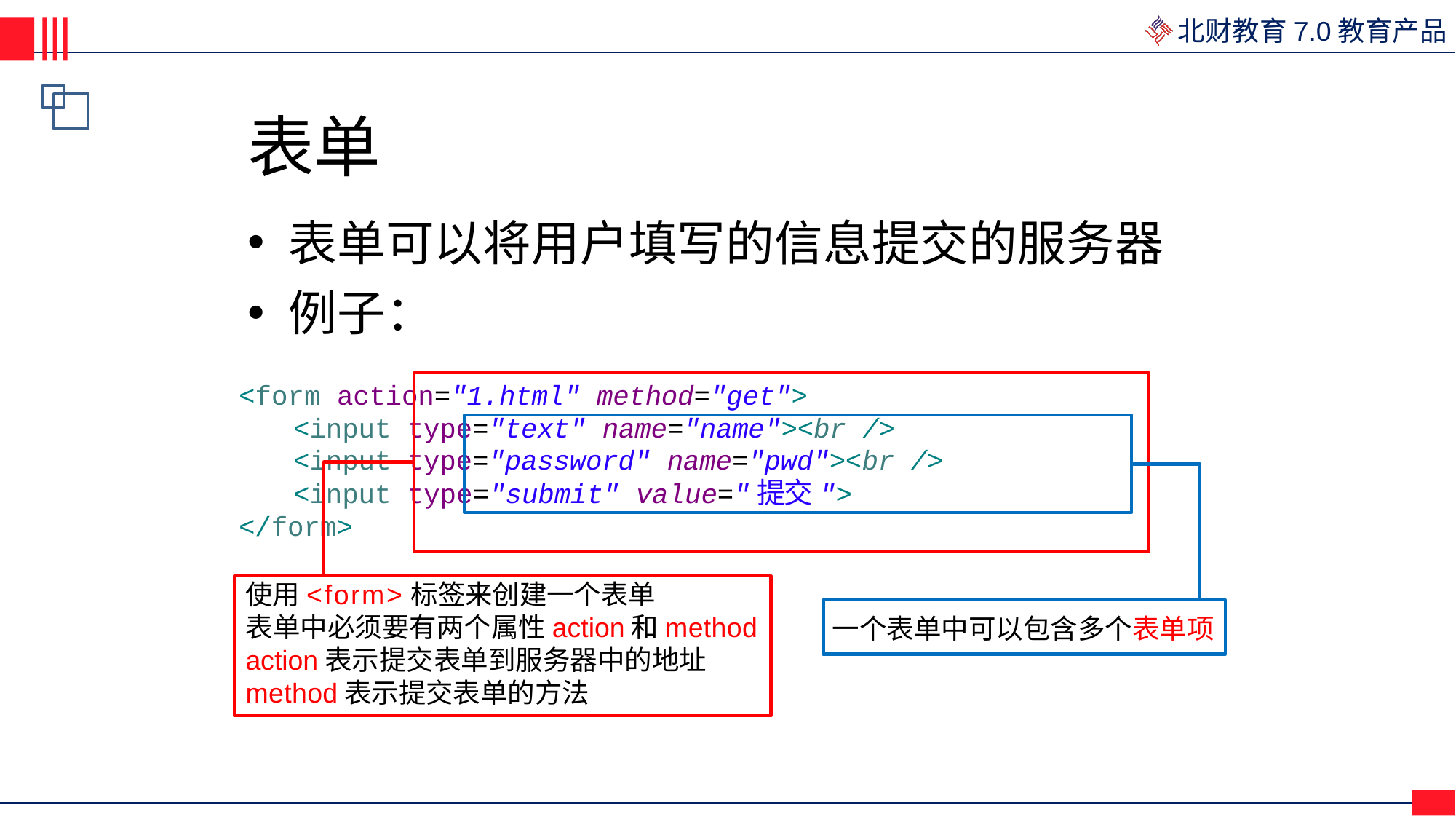

# 表单
表单可以将用户填写的信息提交的服务器
例子：

<form action="1.html" method="get">
<input type="text" name="name"><br />
<input type="password" name="pwd"><br />
<input type="submit" value="提交">
</form>

使用<form>标签来创建一个表单
表单中必须要有两个属性action和method
action表示提交表单到服务器中的地址
method表示提交表单的方法

一个表单中可以包含多个表单项